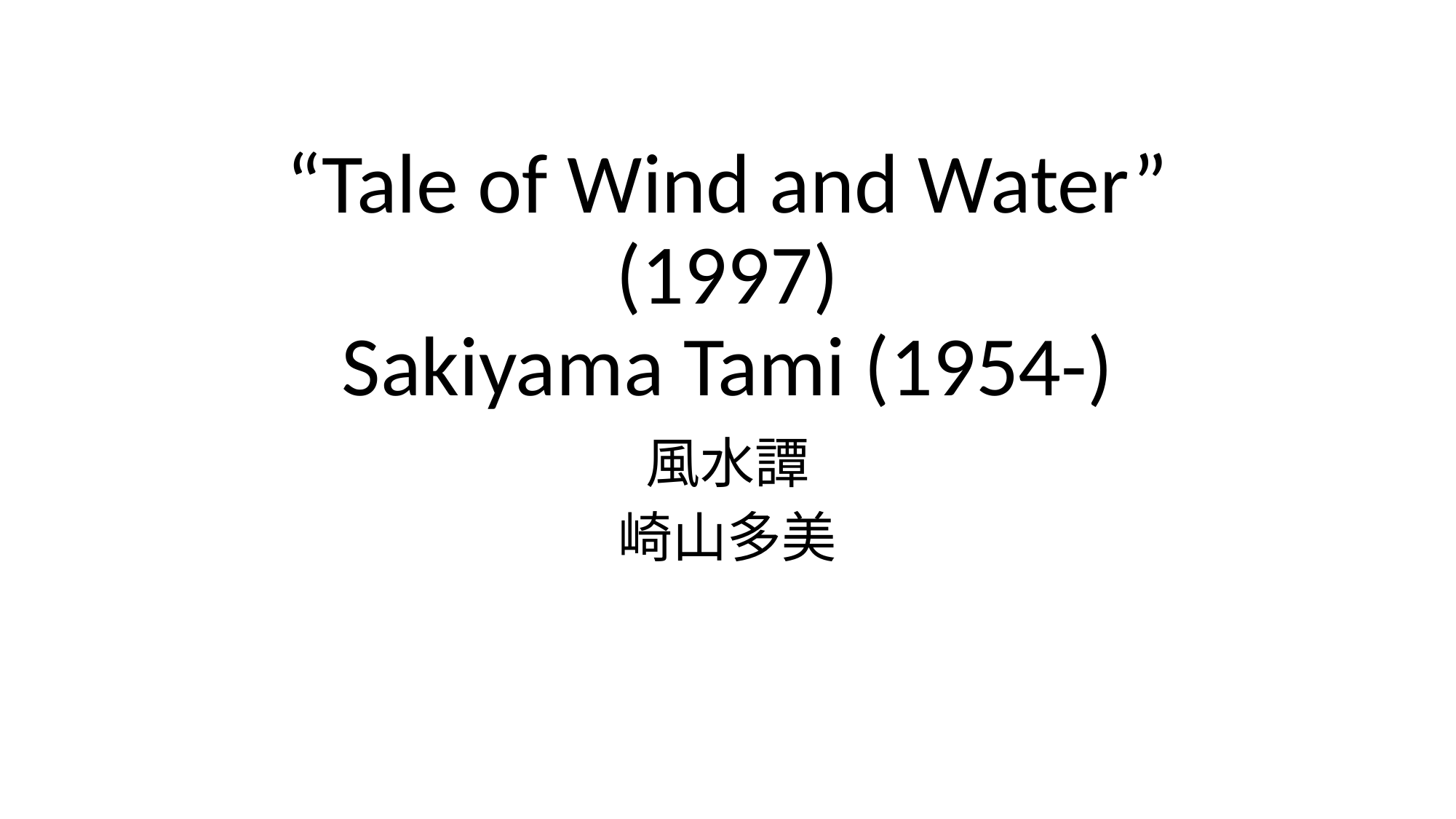

# “Tale of Wind and Water” (1997) Sakiyama Tami (1954-)
風水譚
崎山多美